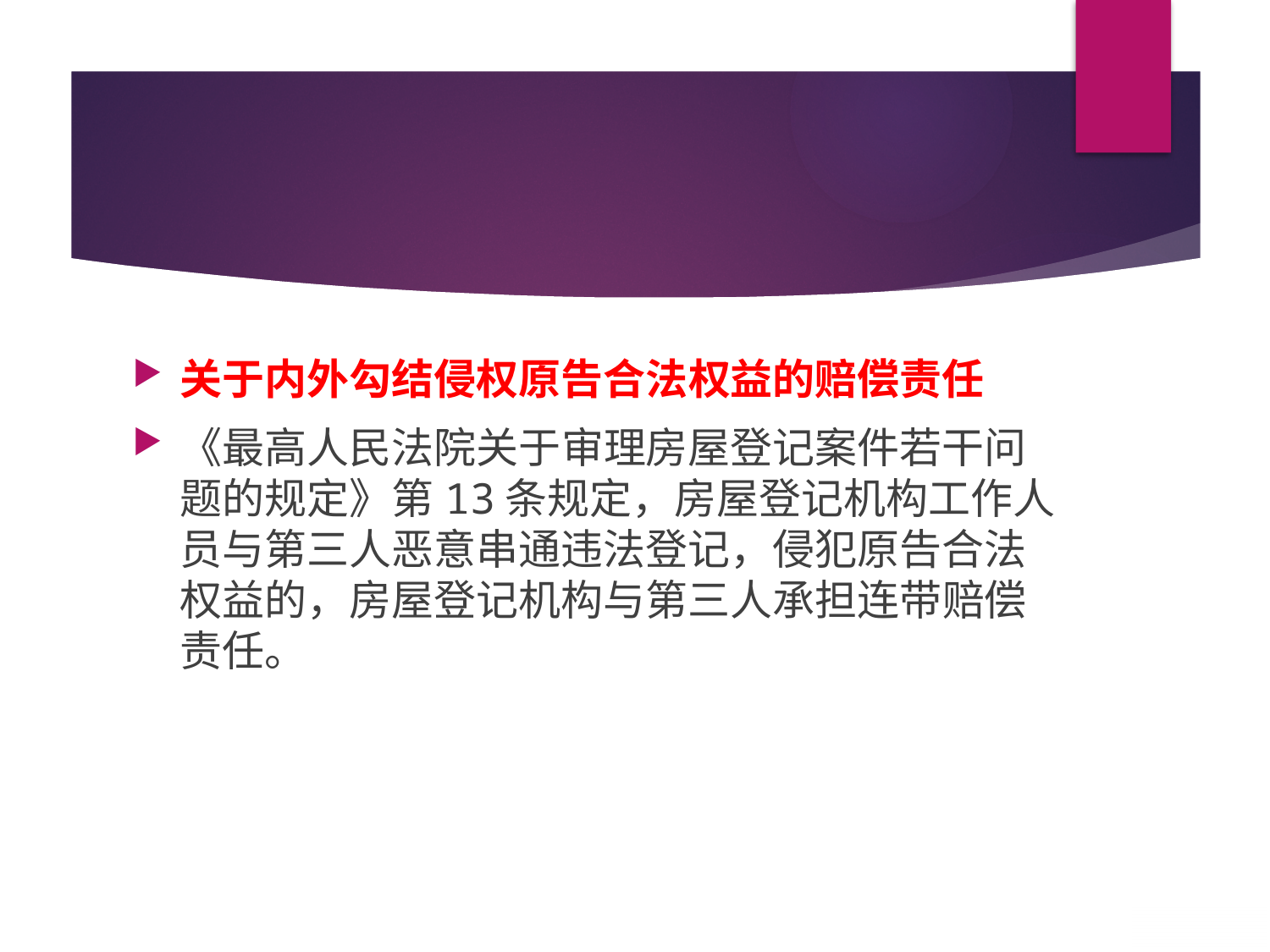

#
关于内外勾结侵权原告合法权益的赔偿责任
《最高人民法院关于审理房屋登记案件若干问题的规定》第13条规定，房屋登记机构工作人员与第三人恶意串通违法登记，侵犯原告合法权益的，房屋登记机构与第三人承担连带赔偿责任。